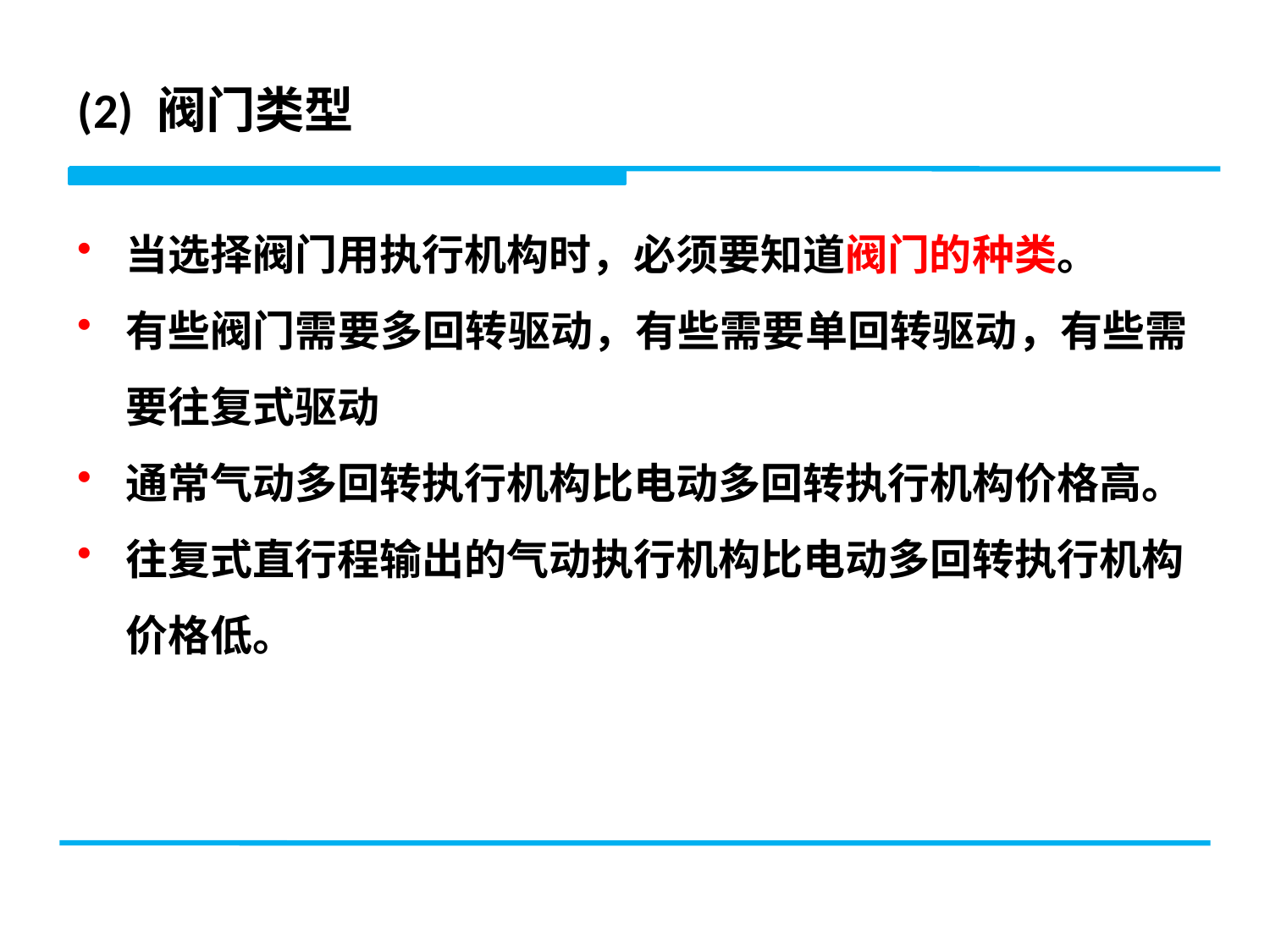

(2) 阀门类型

当选择阀门用执行机构时，必须要知道阀门的种类。
有些阀门需要多回转驱动，有些需要单回转驱动，有些需要往复式驱动
通常气动多回转执行机构比电动多回转执行机构价格高。
往复式直行程输出的气动执行机构比电动多回转执行机构价格低。